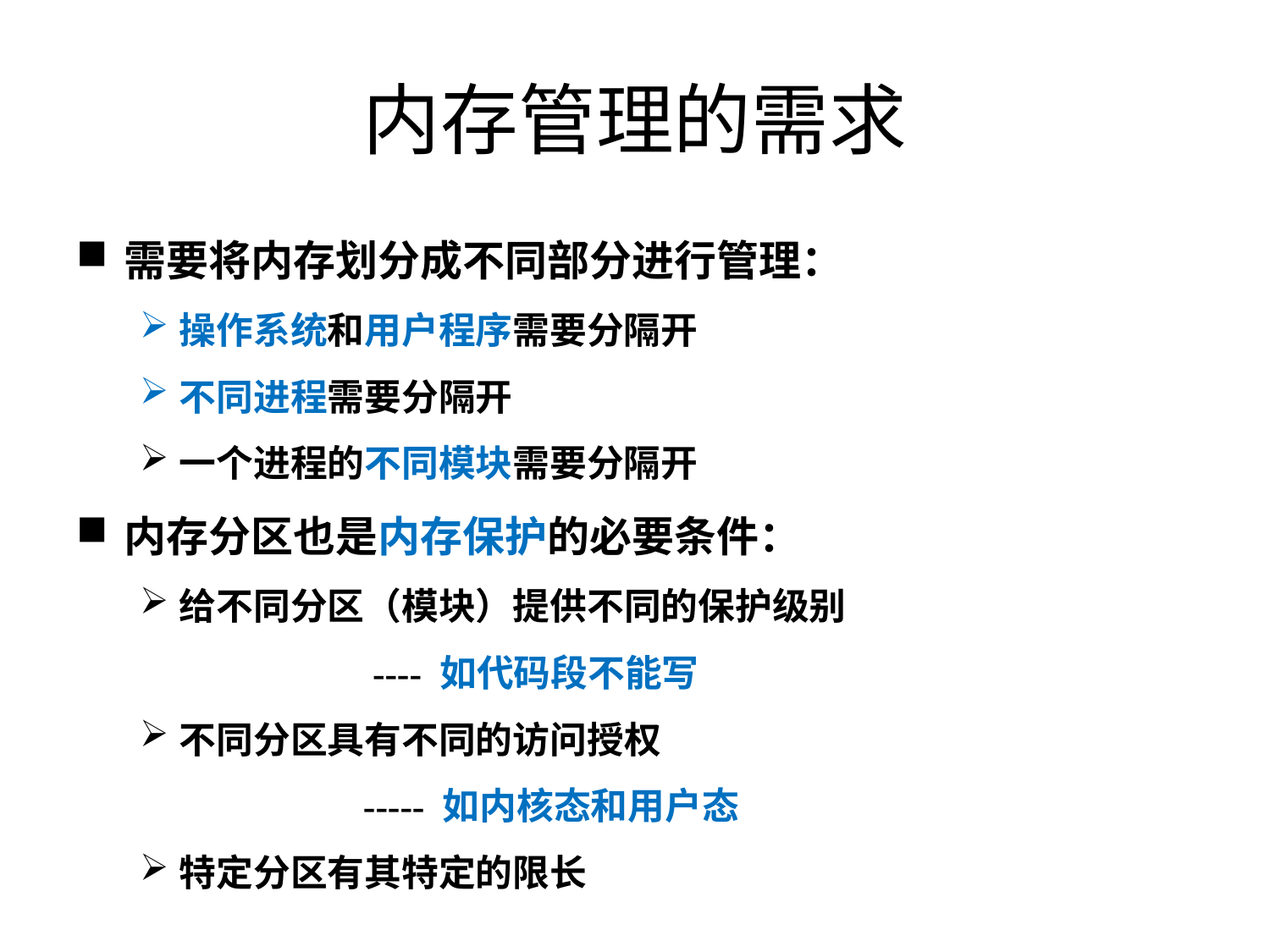

# 内存管理的需求
需要将内存划分成不同部分进行管理：
操作系统和用户程序需要分隔开
不同进程需要分隔开
一个进程的不同模块需要分隔开
内存分区也是内存保护的必要条件：
给不同分区（模块）提供不同的保护级别
                         ---- 如代码段不能写
不同分区具有不同的访问授权
                        ----- 如内核态和用户态
特定分区有其特定的限长